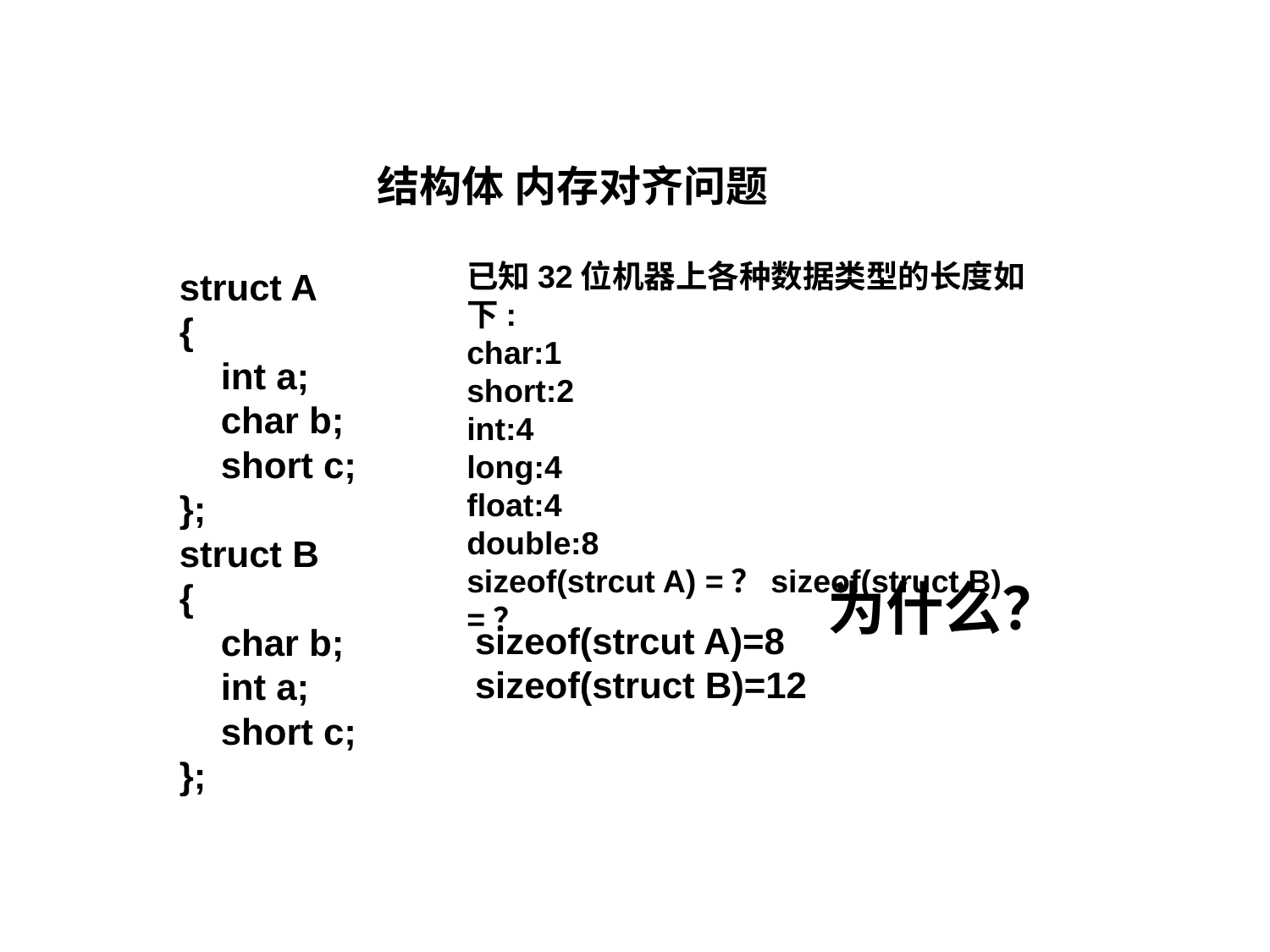

结构体 内存对齐问题
已知32位机器上各种数据类型的长度如下:
char:1
short:2
int:4
long:4
float:4
double:8
sizeof(strcut A) =？sizeof(struct B) =？
struct A
{
    int a;
    char b;
    short c;
};
struct B
{
    char b;
    int a;
    short c;
};
为什么？
sizeof(strcut A)=8
sizeof(struct B)=12